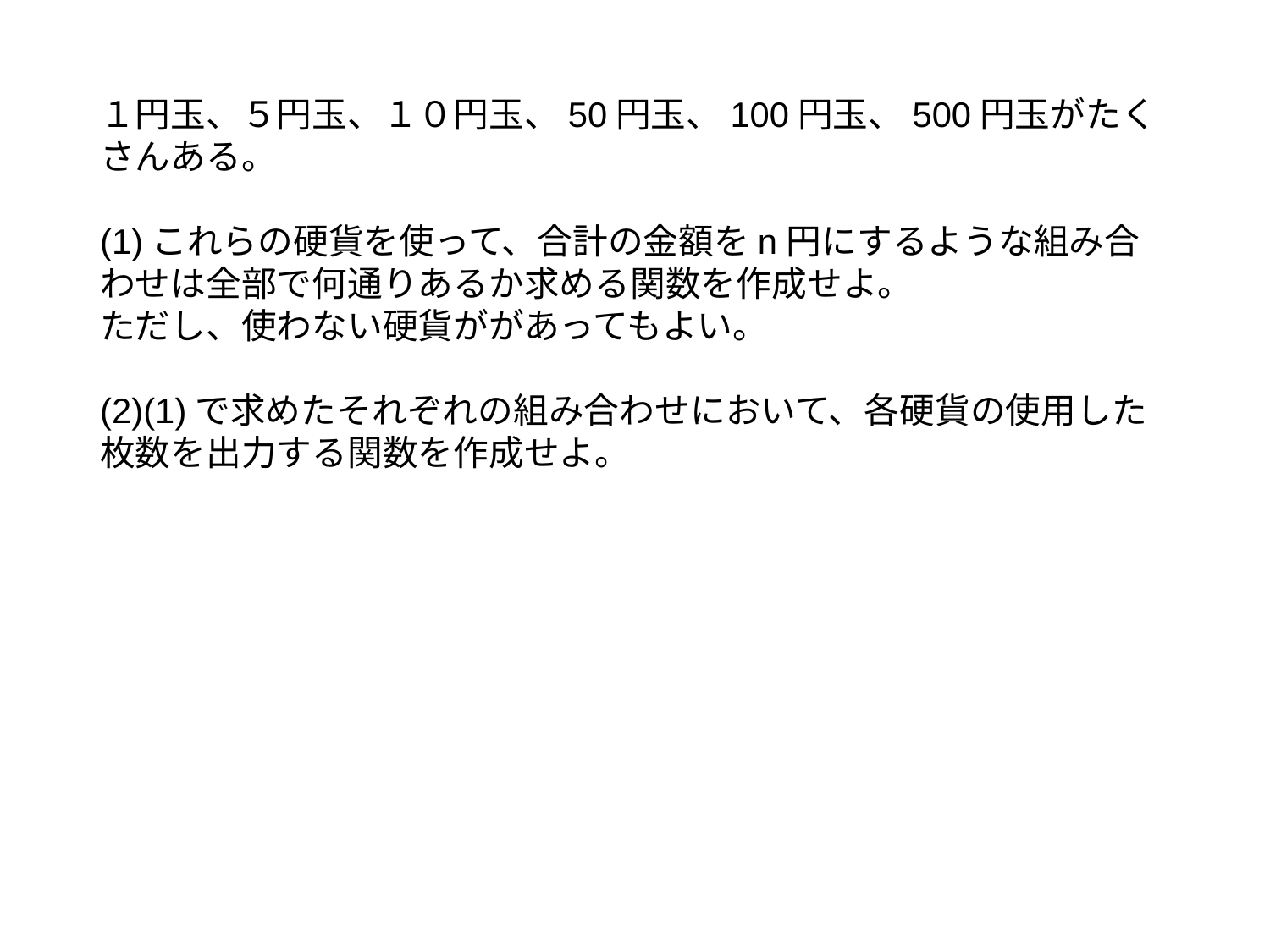

１円玉、５円玉、１０円玉、50円玉、100円玉、500円玉がたくさんある。

(1)これらの硬貨を使って、合計の金額をn円にするような組み合わせは全部で何通りあるか求める関数を作成せよ。
ただし、使わない硬貨ががあってもよい。
(2)(1)で求めたそれぞれの組み合わせにおいて、各硬貨の使用した枚数を出力する関数を作成せよ。